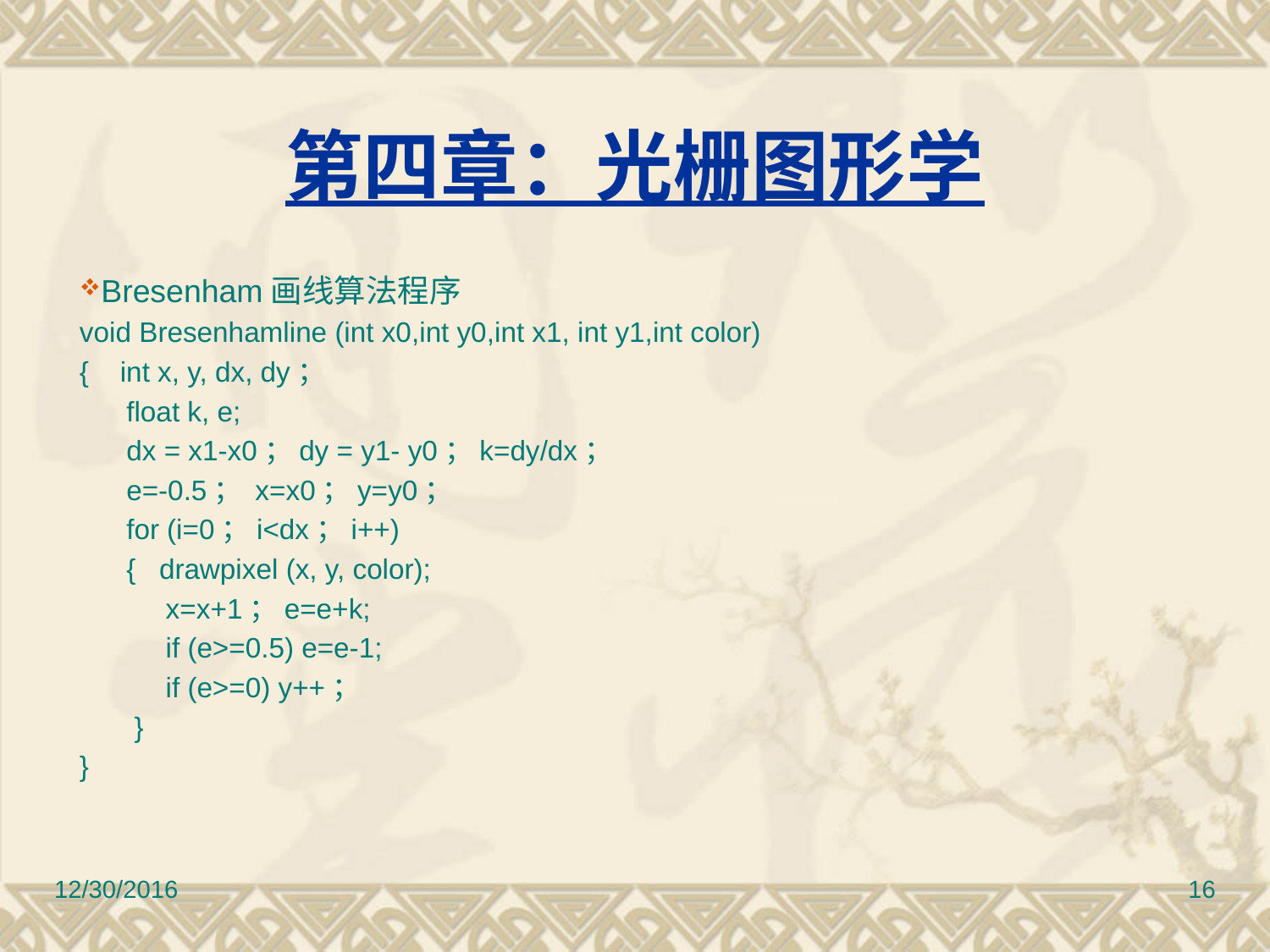

第四章：光栅图形学
Bresenham画线算法程序
void Bresenhamline (int x0,int y0,int x1, int y1,int color)
{    int x, y, dx, dy；
      float k, e;
      dx = x1-x0；dy = y1- y0；k=dy/dx；
      e=-0.5； x=x0；y=y0；
      for (i=0；i<dx；i++)
      {   drawpixel (x, y, color);
           x=x+1；e=e+k;
           if (e>=0.5) e=e-1;
           if (e>=0) y++；
       }
}
12/30/2016
16